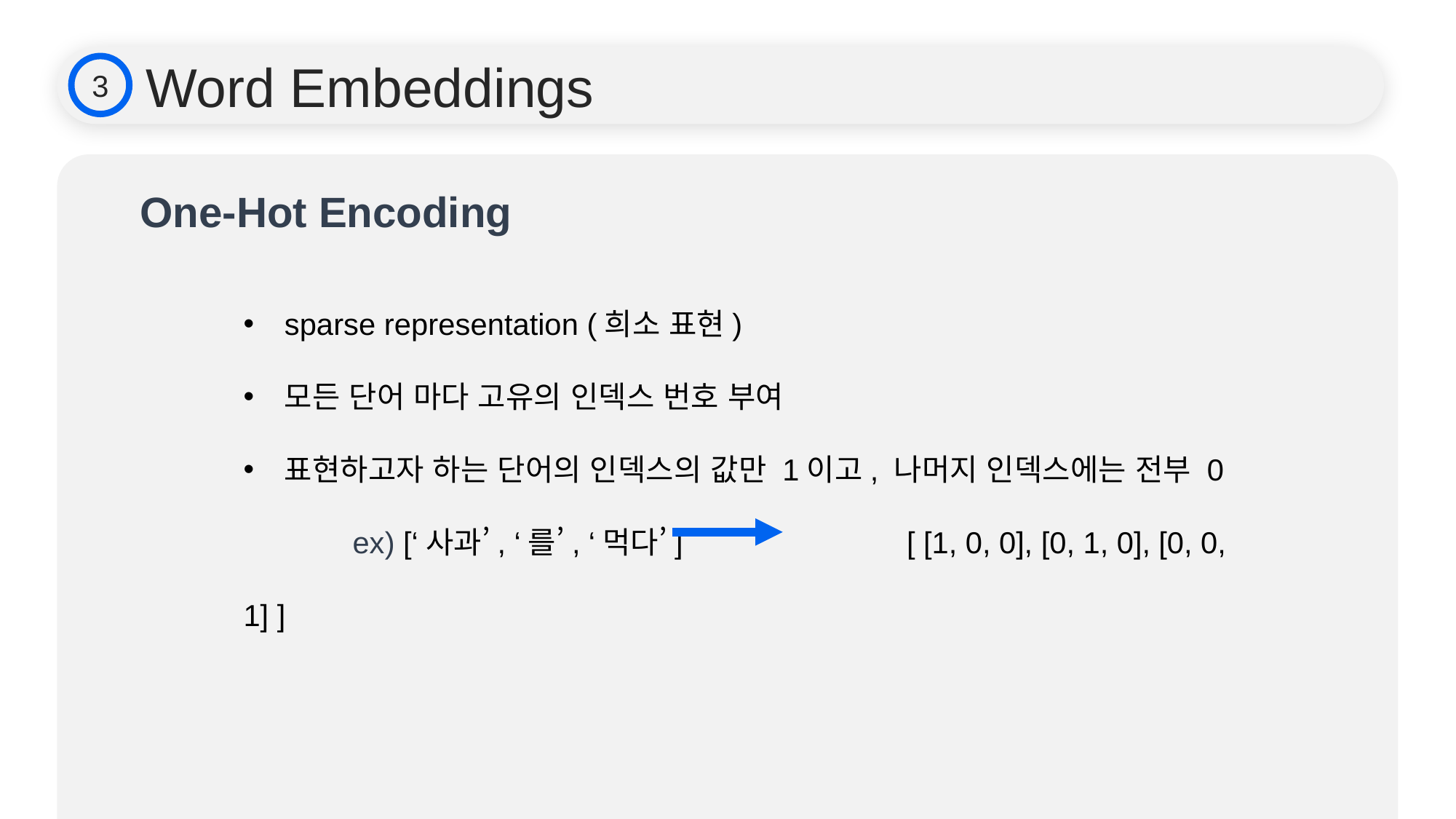

Word Embeddings
3

One-Hot Encoding
sparse representation (희소 표현)
모든 단어 마다 고유의 인덱스 번호 부여
표현하고자 하는 단어의 인덱스의 값만 1이고, 나머지 인덱스에는 전부 0
	ex) [‘사과’, ‘를’, ‘먹다’]		 [ [1, 0, 0], [0, 1, 0], [0, 0, 1] ]